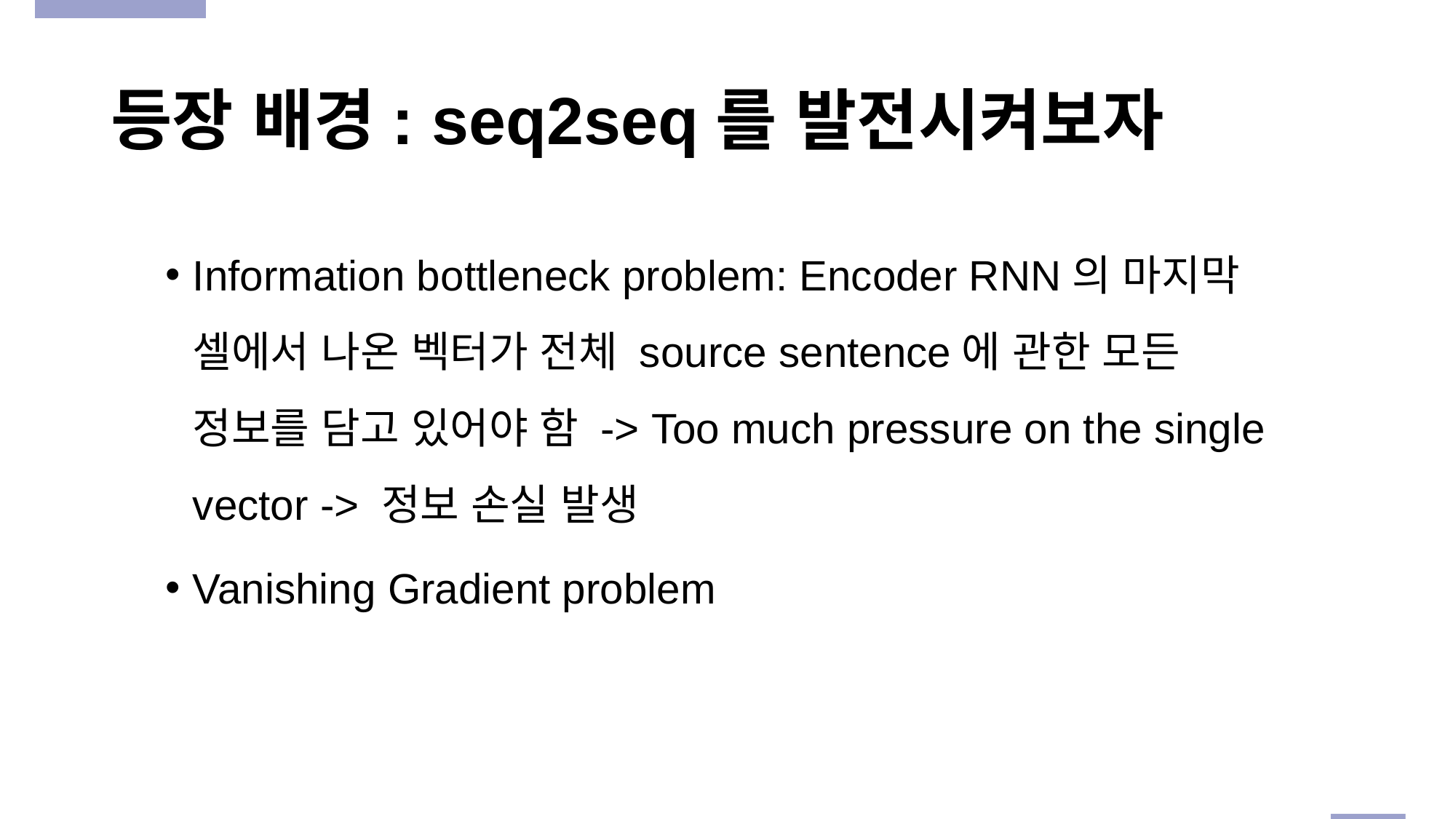

# 등장 배경: seq2seq를 발전시켜보자
Information bottleneck problem: Encoder RNN의 마지막 셀에서 나온 벡터가 전체 source sentence에 관한 모든 정보를 담고 있어야 함 -> Too much pressure on the single vector -> 정보 손실 발생
Vanishing Gradient problem